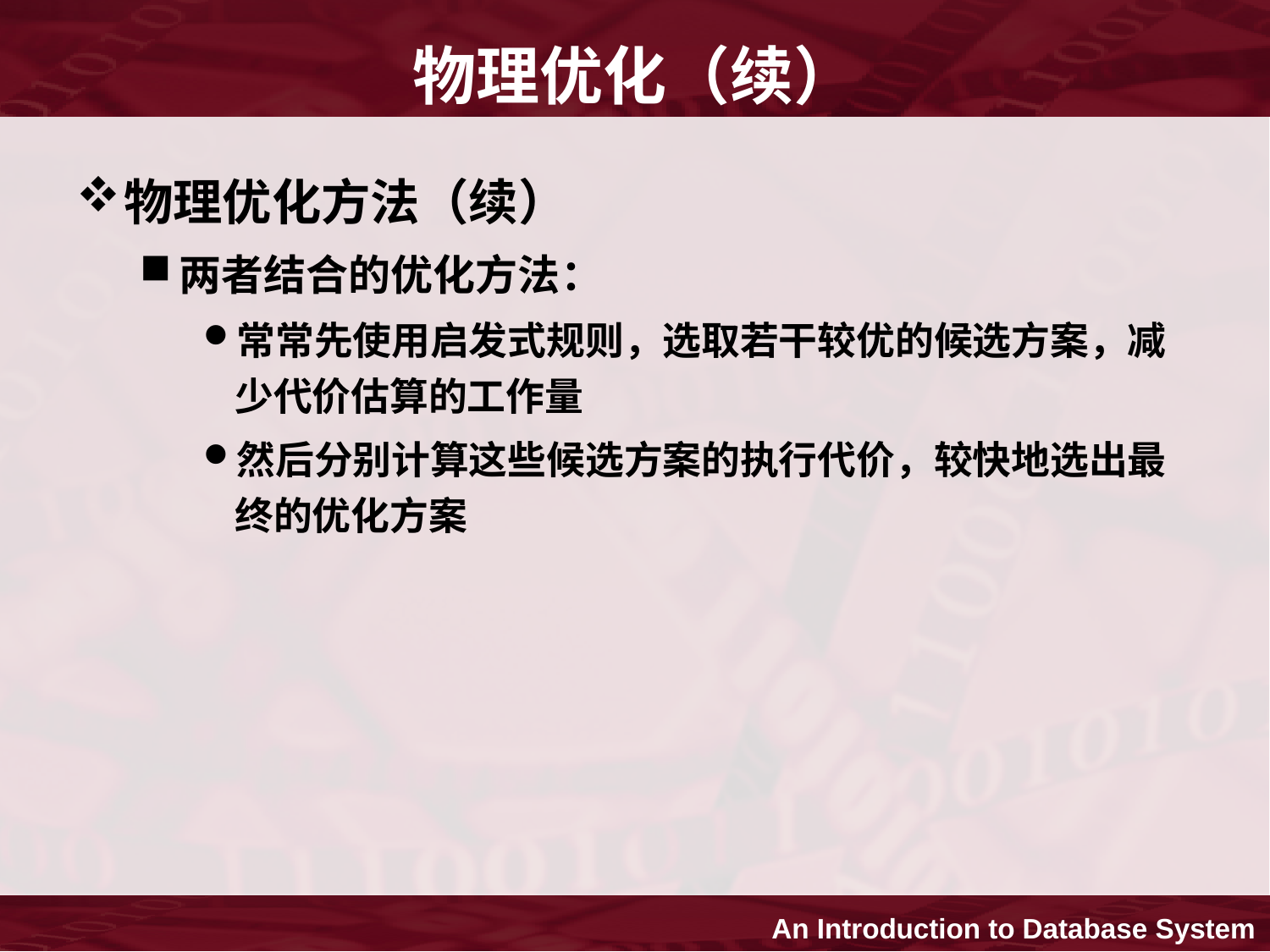

# 物理优化（续）
物理优化方法（续）
两者结合的优化方法：
常常先使用启发式规则，选取若干较优的候选方案，减少代价估算的工作量
然后分别计算这些候选方案的执行代价，较快地选出最终的优化方案